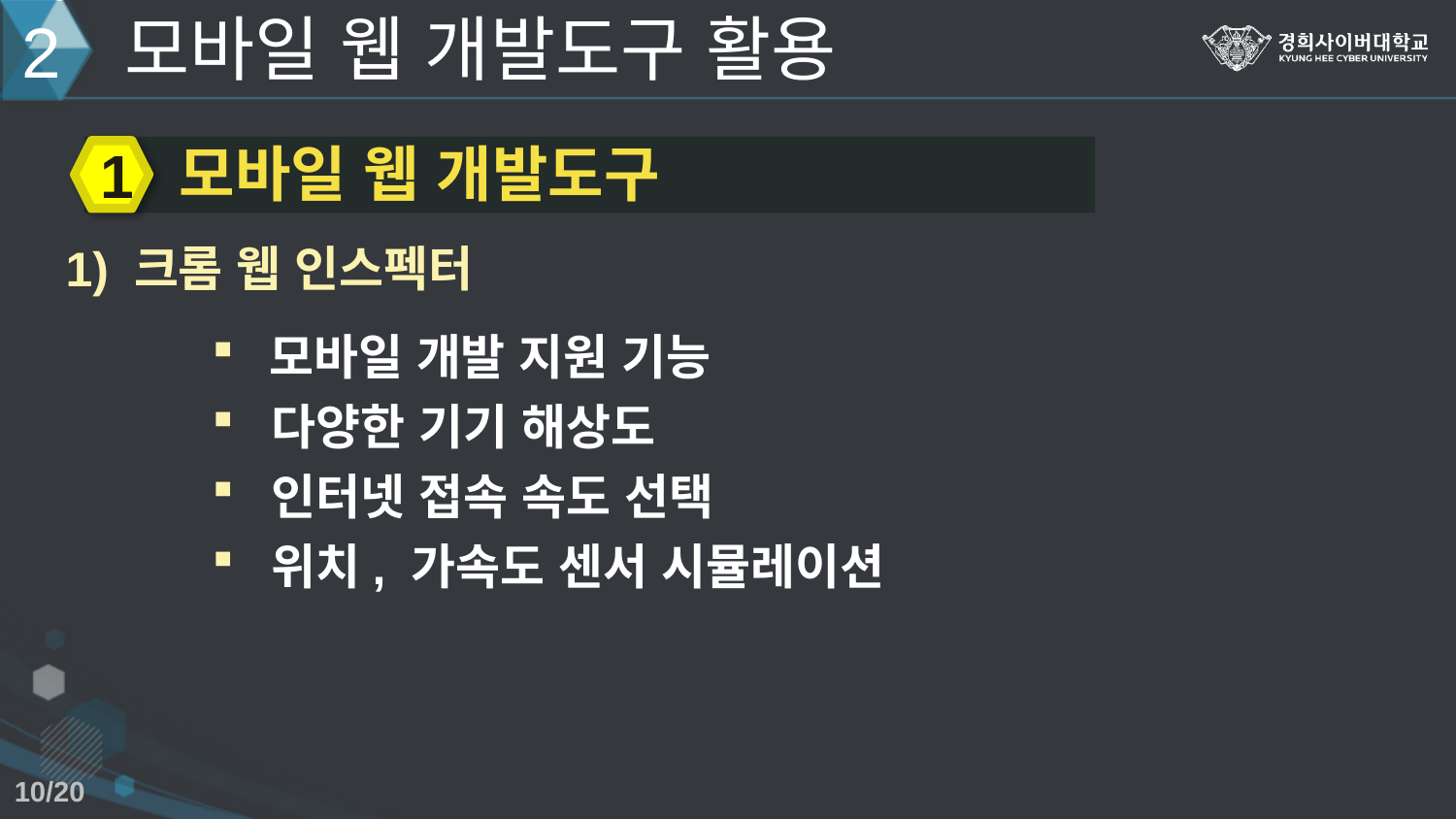

모바일 웹 개발도구 활용
2
모바일 웹 개발도구

1
1) 크롬 웹 인스펙터
 모바일 개발 지원 기능
 다양한 기기 해상도
 인터넷 접속 속도 선택
 위치, 가속도 센서 시뮬레이션